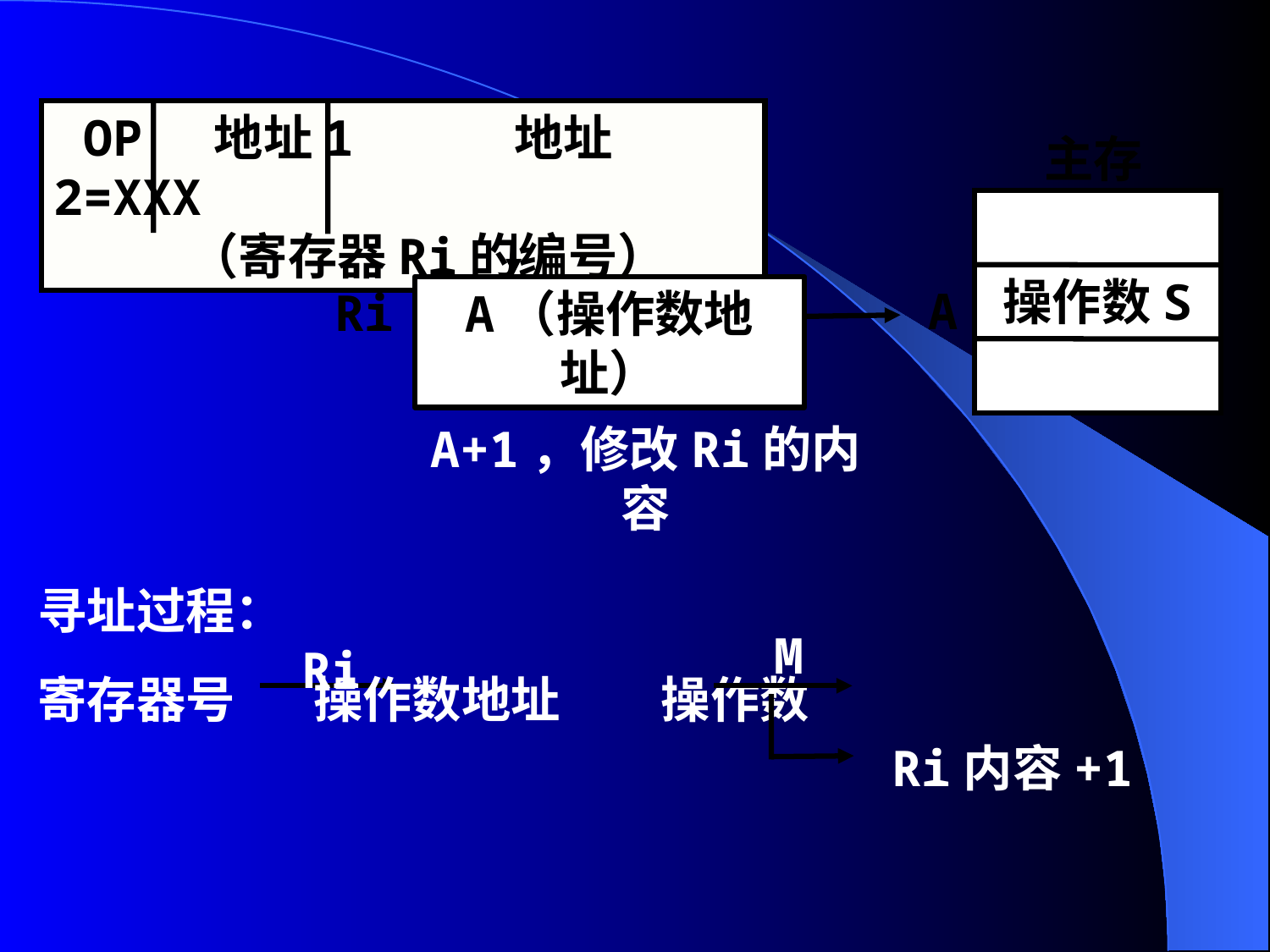

OP  地址1     地址2=XXX
           （寄存器Ri的编号）

主存

操作数S
A
Ri
A（操作数地址）

A+1，修改Ri的内容
寻址过程：
寄存器号       操作数地址         操作数
M
Ri

Ri内容+1